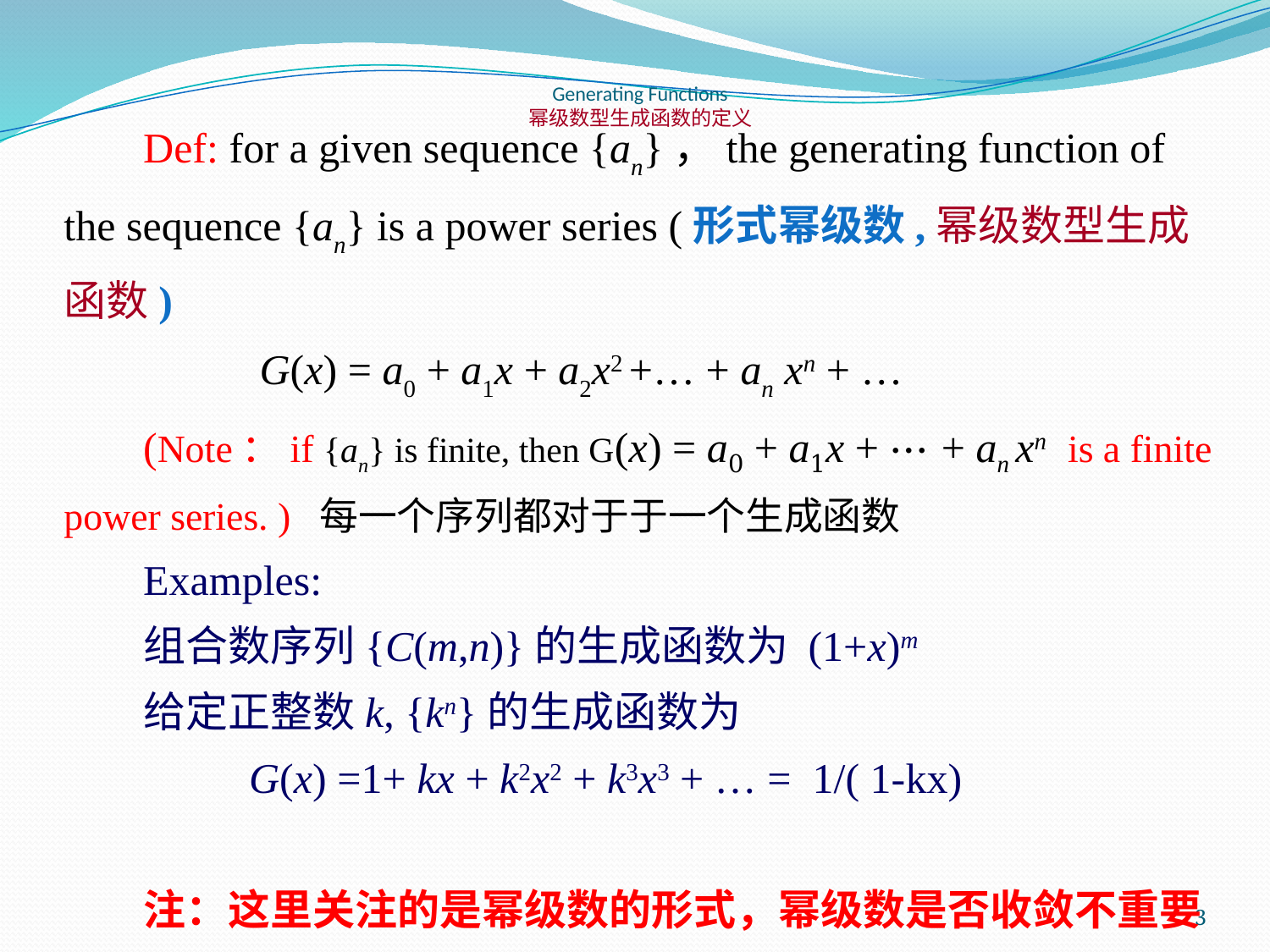

# Generating Functions 幂级数型生成函数的定义
Def: for a given sequence {an}，the generating function of  the sequence {an} is a power series (形式幂级数,幂级数型生成函数)
           G(x) = a0 + a1x + a2x2 +… + an xn + …
(Note：if {an} is finite, then G(x) = a0 + a1x + ⋯ + an xn  is a finite power series. )  每一个序列都对于于一个生成函数
Examples:
组合数序列{C(m,n)}的生成函数为 (1+x)m
给定正整数k, {kn}的生成函数为
          G(x) =1+ kx + k2x2 + k3x3 + … =  1/( 1-kx)

注：这里关注的是幂级数的形式，幂级数是否收敛不重要
3